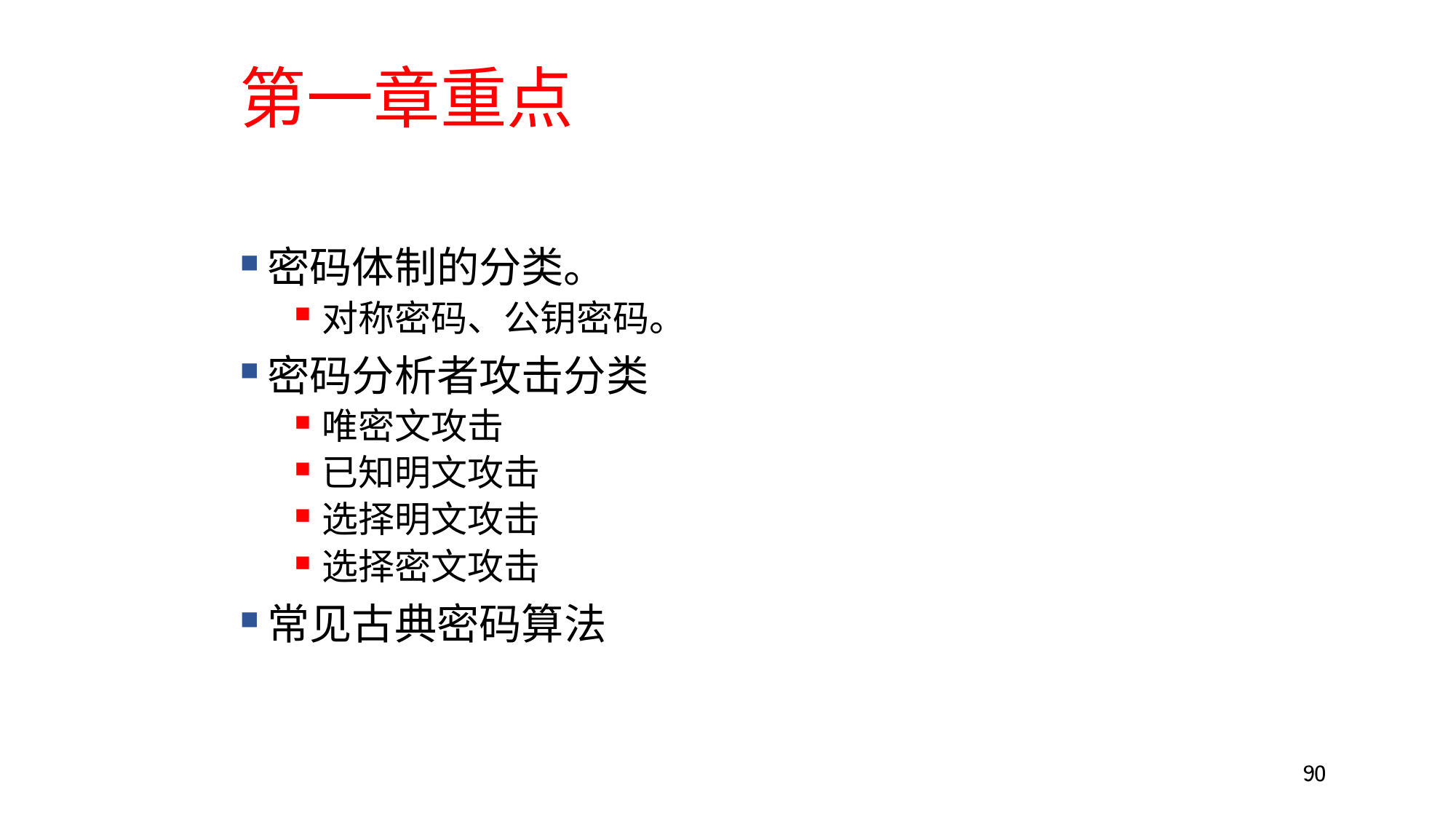

# 第一章重点
密码体制的分类。
对称密码、公钥密码。
密码分析者攻击分类
唯密文攻击
已知明文攻击
选择明文攻击
选择密文攻击
常见古典密码算法

90